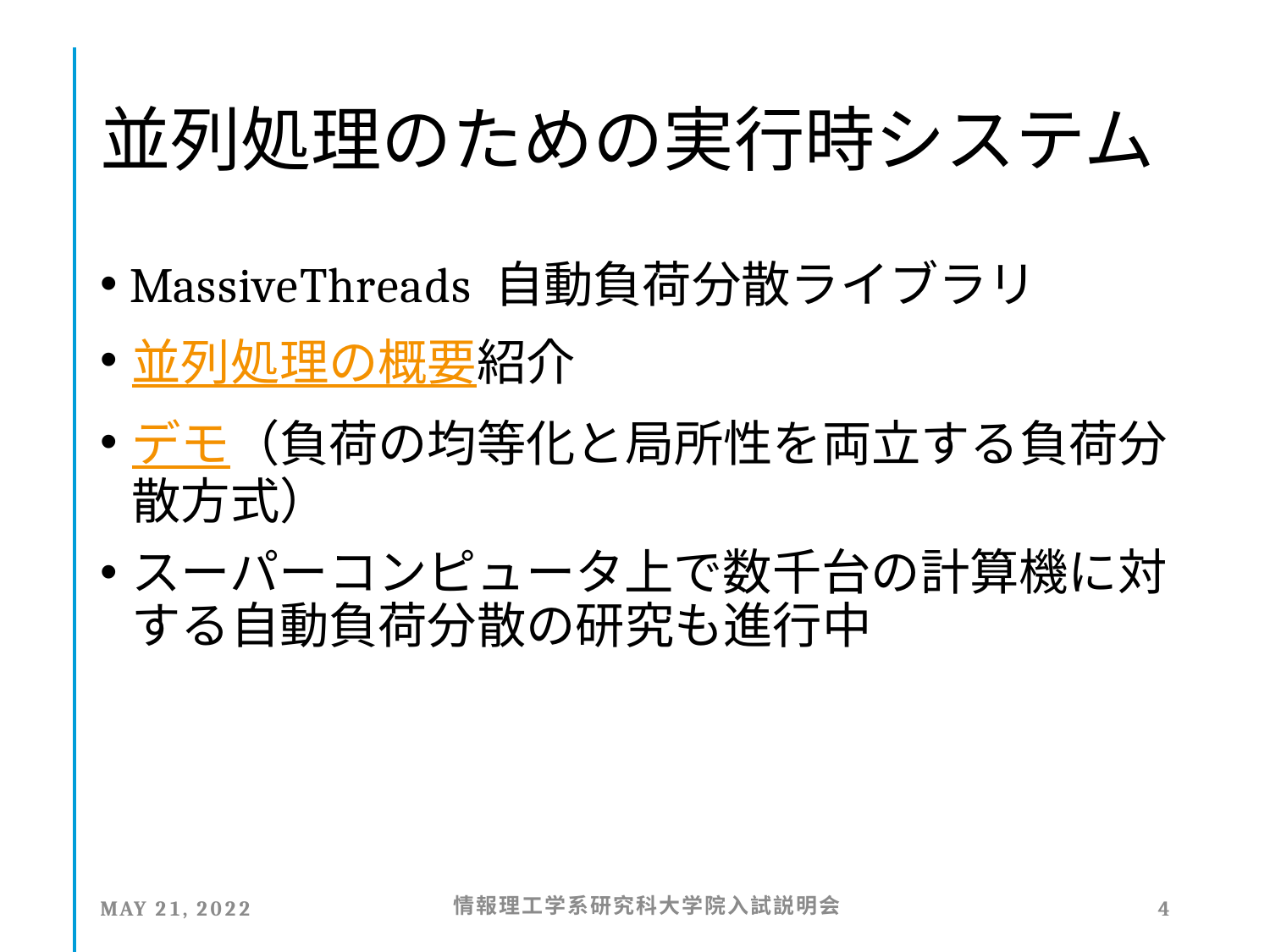

# 並列処理のための実行時システム
MassiveThreads 自動負荷分散ライブラリ
並列処理の概要紹介
デモ（負荷の均等化と局所性を両立する負荷分散方式）
スーパーコンピュータ上で数千台の計算機に対する自動負荷分散の研究も進行中
May 21, 2022
情報理工学系研究科大学院入試説明会
4